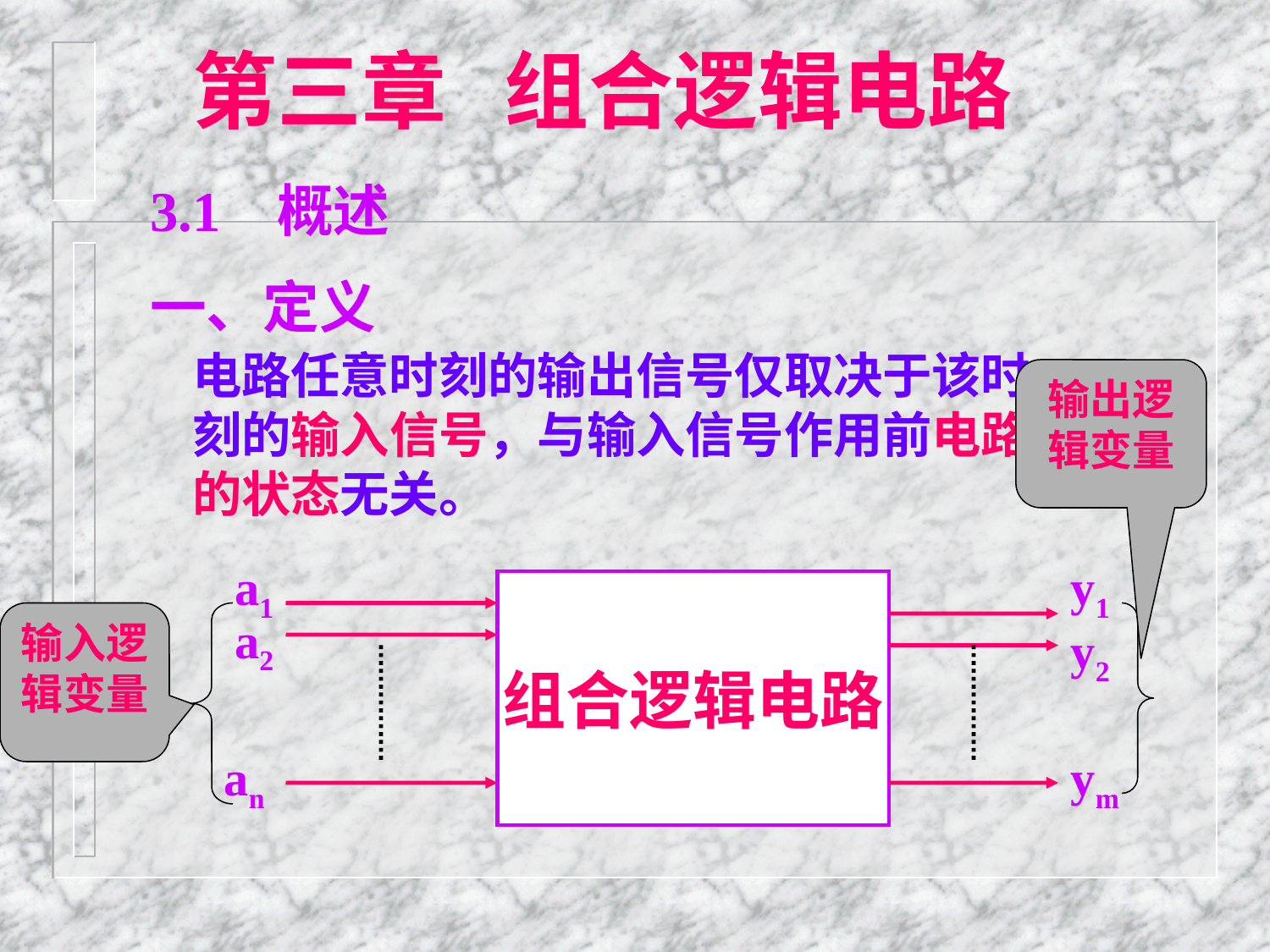

第三章   组合逻辑电路
3.1   概述
一、定义
电路任意时刻的输出信号仅取决于该时刻的输入信号，与输入信号作用前电路的状态无关。
输出逻辑变量
a1
y1
组合逻辑电路
a2

y2

an
ym

输入逻辑变量